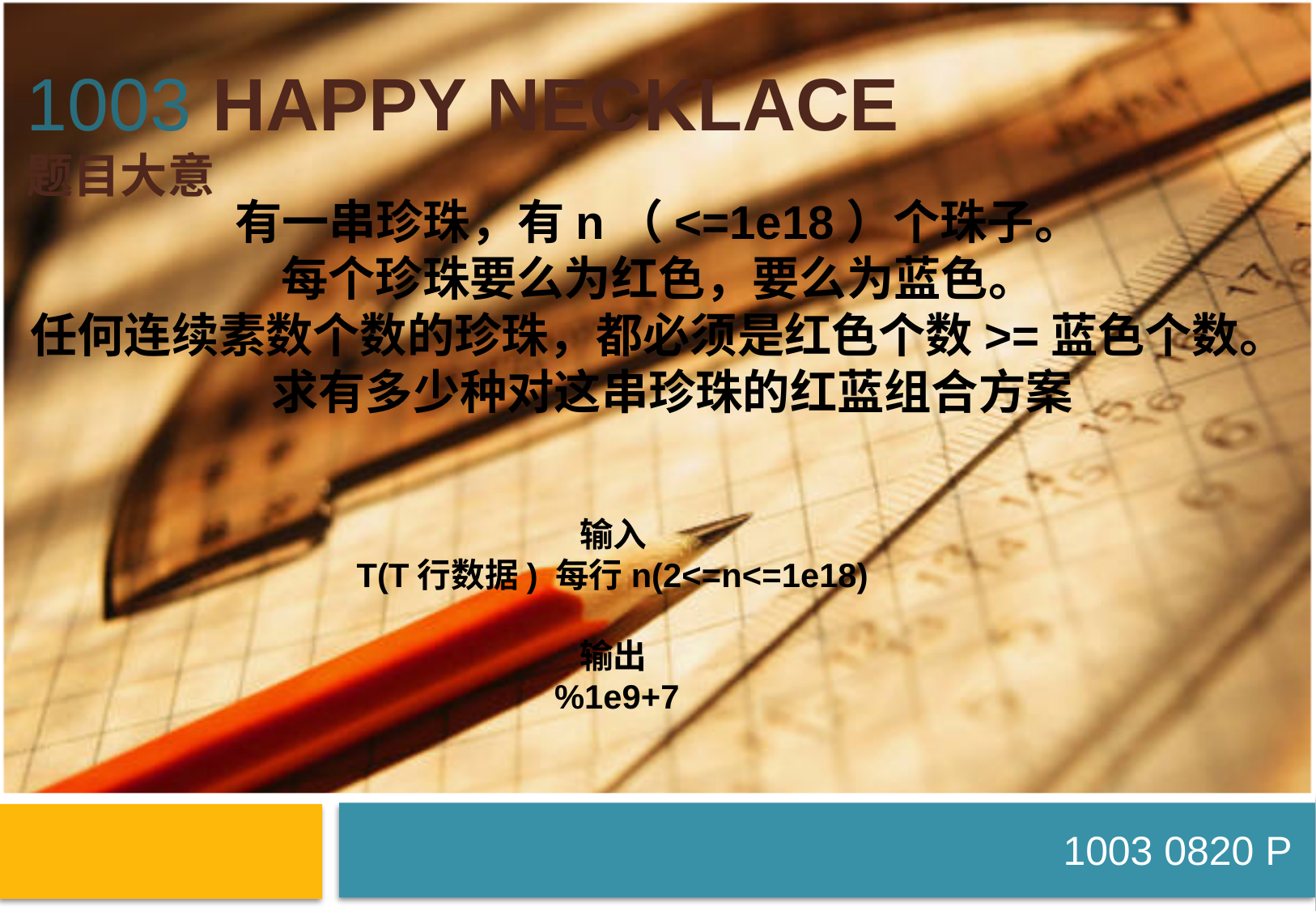

# 1003 Happy Necklace 题目大意
有一串珍珠，有n（<=1e18）个珠子。
每个珍珠要么为红色，要么为蓝色。
任何连续素数个数的珍珠，都必须是红色个数>=蓝色个数。
   求有多少种对这串珍珠的红蓝组合方案

输入
T(T行数据) 每行n(2<=n<=1e18)
输出
%1e9+7

1003 0820 P